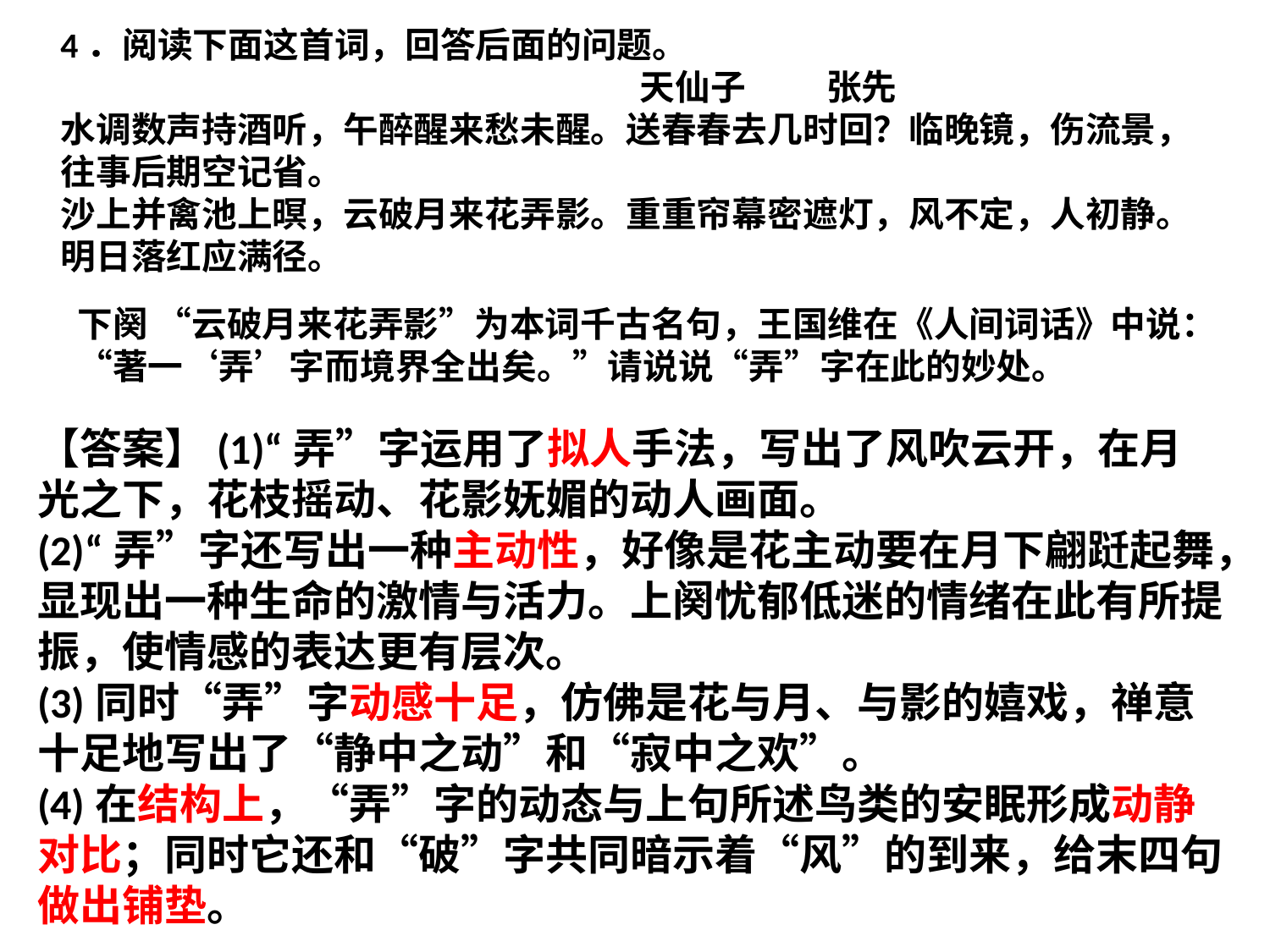

4．阅读下面这首词，回答后面的问题。
                                                                       天仙子          张先
水调数声持酒听，午醉醒来愁未醒。送春春去几时回？临晚镜，伤流景，往事后期空记省。
沙上并禽池上暝，云破月来花弄影。重重帘幕密遮灯，风不定，人初静。明日落红应满径。
下阕 “云破月来花弄影”为本词千古名句，王国维在《人间词话》中说：“著一‘弄’字而境界全出矣。”请说说“弄”字在此的妙处。
【答案】(1)“弄”字运用了拟人手法，写出了风吹云开，在月光之下，花枝摇动、花影妩媚的动人画面。
(2)“弄”字还写出一种主动性，好像是花主动要在月下翩跹起舞，显现出一种生命的激情与活力。上阕忧郁低迷的情绪在此有所提振，使情感的表达更有层次。
(3)同时“弄”字动感十足，仿佛是花与月、与影的嬉戏，禅意十足地写出了“静中之动”和“寂中之欢”。
(4)在结构上，“弄”字的动态与上句所述鸟类的安眠形成动静对比；同时它还和“破”字共同暗示着“风”的到来，给末四句做出铺垫。